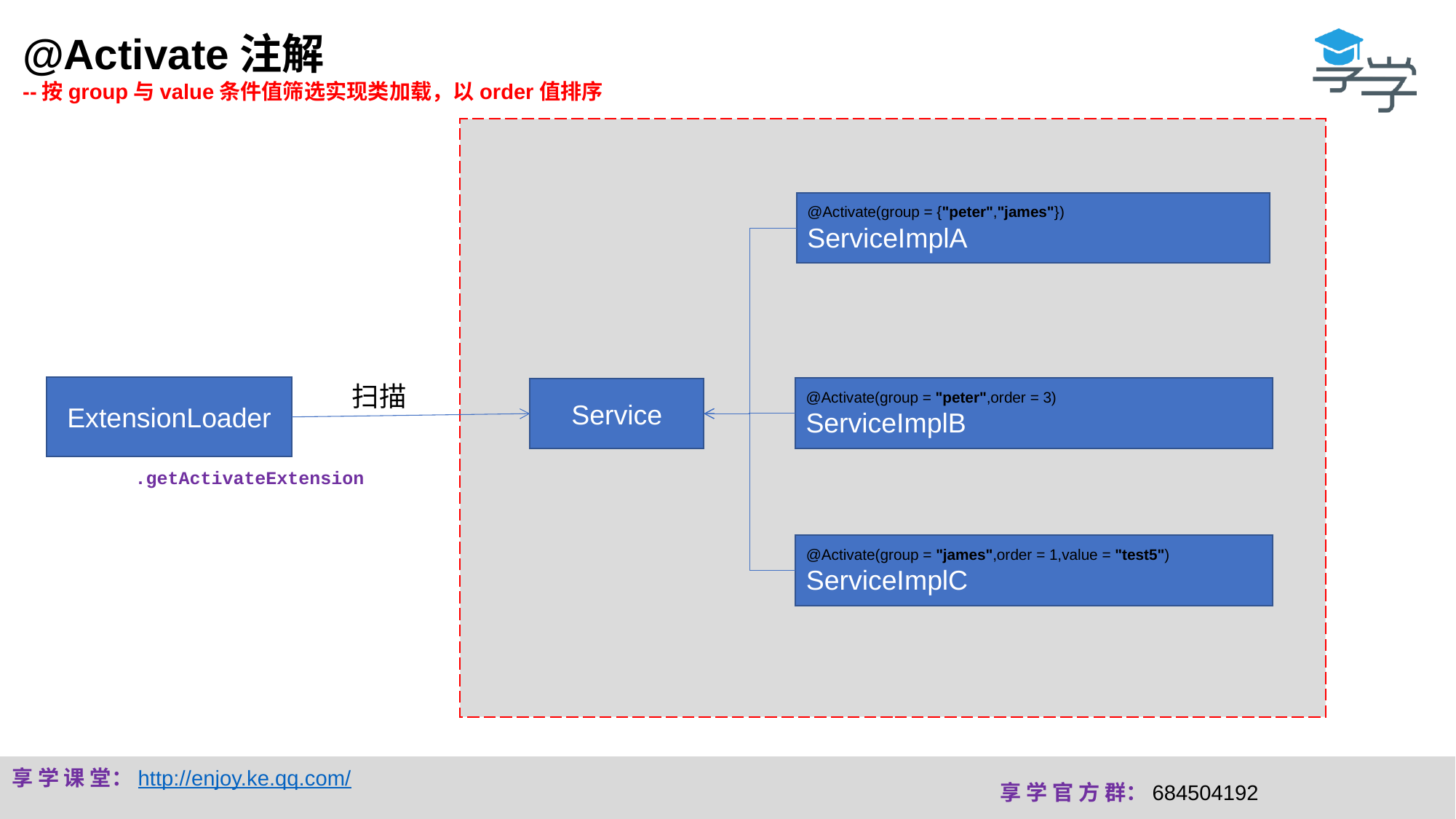

@Activate注解
--按group与value条件值筛选实现类加载，以order值排序

@Activate(group = {"peter","james"})
ServiceImplA
扫描
ExtensionLoader
@Activate(group = "peter",order = 3)
ServiceImplB
Service
.getActivateExtension
@Activate(group = "james",order = 1,value = "test5")
ServiceImplC